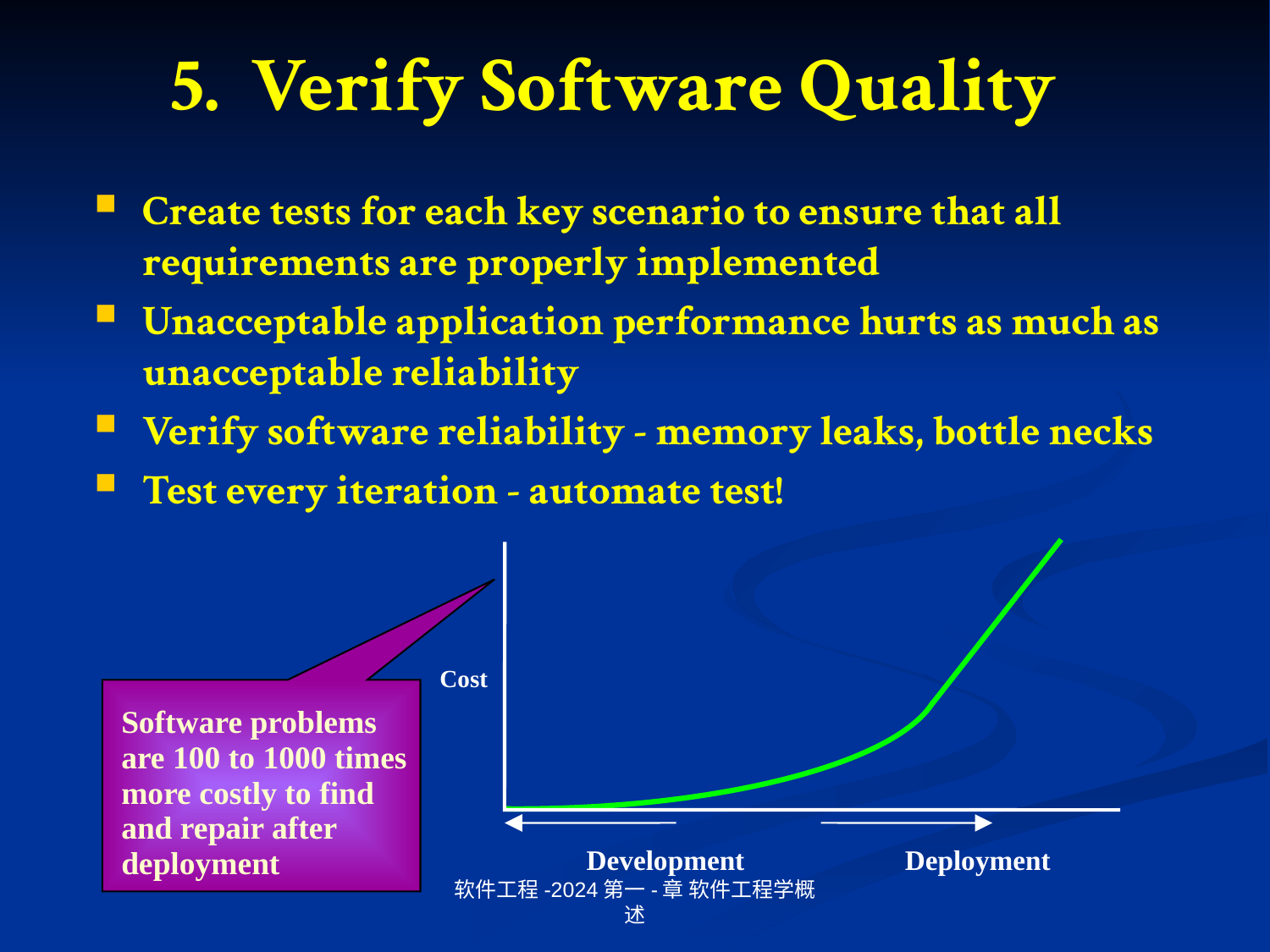

# 5.  Verify Software Quality
Create tests for each key scenario to ensure that all requirements are properly implemented
Unacceptable application performance hurts as much as unacceptable reliability
Verify software reliability - memory leaks, bottle necks
Test every iteration - automate test!

Cost

          Development                       Deployment

Software problems
are 100 to 1000 times
more costly to find
and repair after deployment
软件工程-2024第一-章 软件工程学概述
121